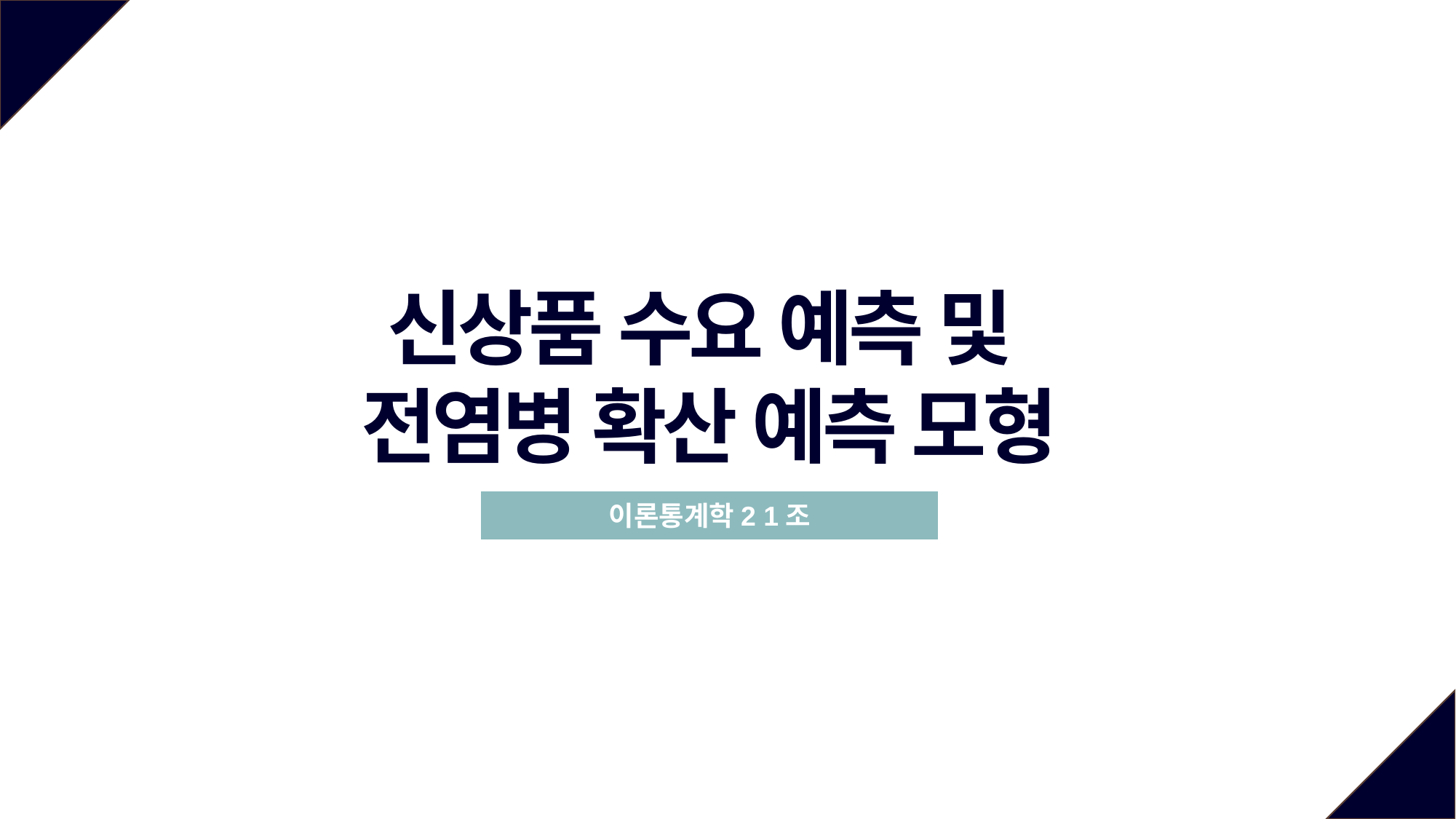

신상품 수요 예측 및
전염병 확산 예측 모형
이론통계학2 1조